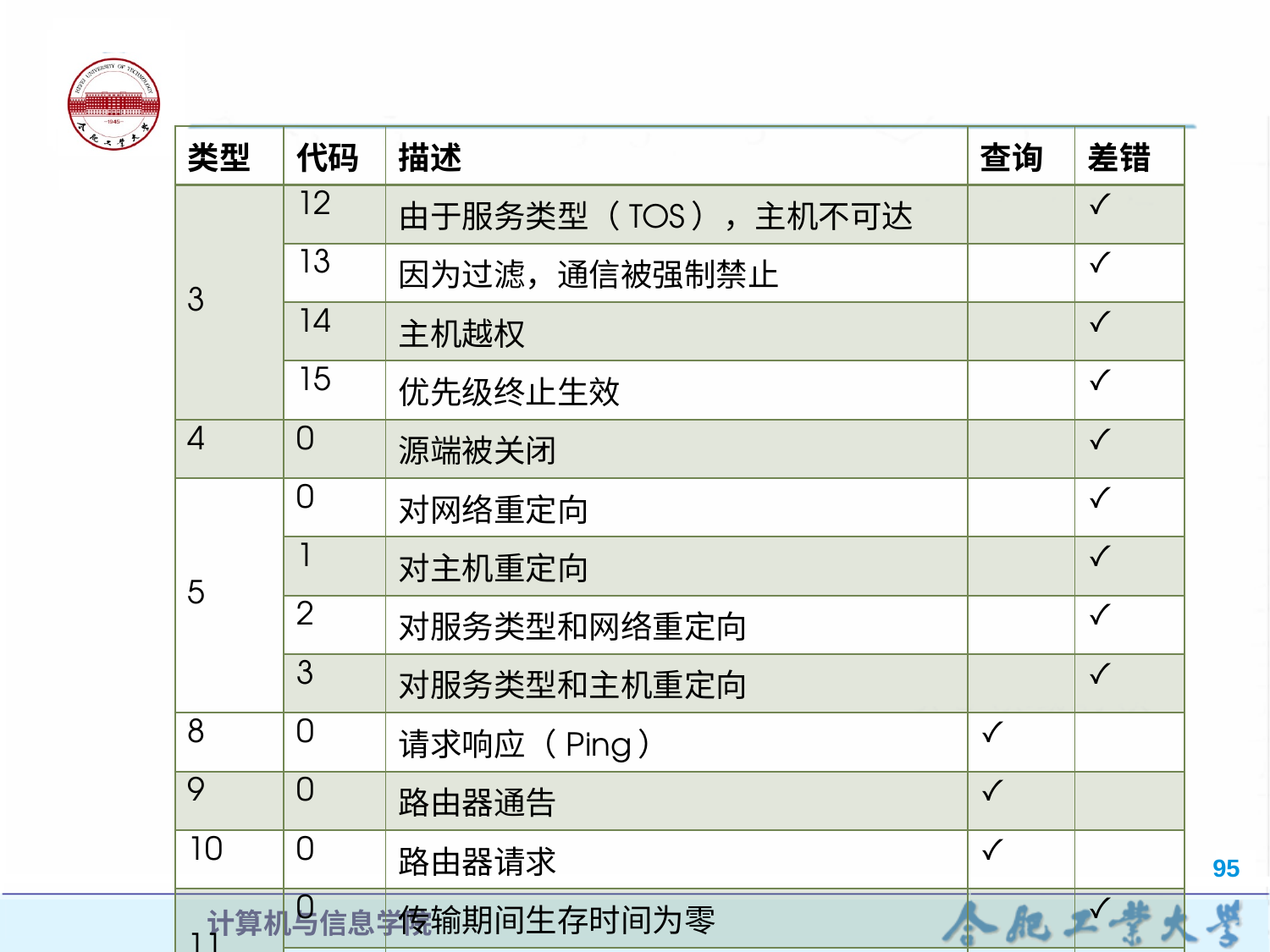

| 类型 | 代码 | 描述 | 查询 | 差错 |
| --- | --- | --- | --- | --- |
| 3 | 12 | 由于服务类型（TOS），主机不可达 |  | ✓ |
|  | 13 | 因为过滤，通信被强制禁止 |  | ✓ |
|  | 14 | 主机越权 |  | ✓ |
|  | 15 | 优先级终止生效 |  | ✓ |
| 4 | 0 | 源端被关闭 |  | ✓ |
| 5 | 0 | 对网络重定向 |  | ✓ |
|  | 1 | 对主机重定向 |  | ✓ |
|  | 2 | 对服务类型和网络重定向 |  | ✓ |
|  | 3 | 对服务类型和主机重定向 |  | ✓ |
| 8 | 0 | 请求响应（Ping） | ✓ |  |
| 9 | 0 | 路由器通告 | ✓ |  |
| 10 | 0 | 路由器请求 | ✓ |  |
| 11 | 0 | 传输期间生存时间为零 |  | ✓ |
|  | 1 | 数据包组装生成时间为零 |  | ✓ |